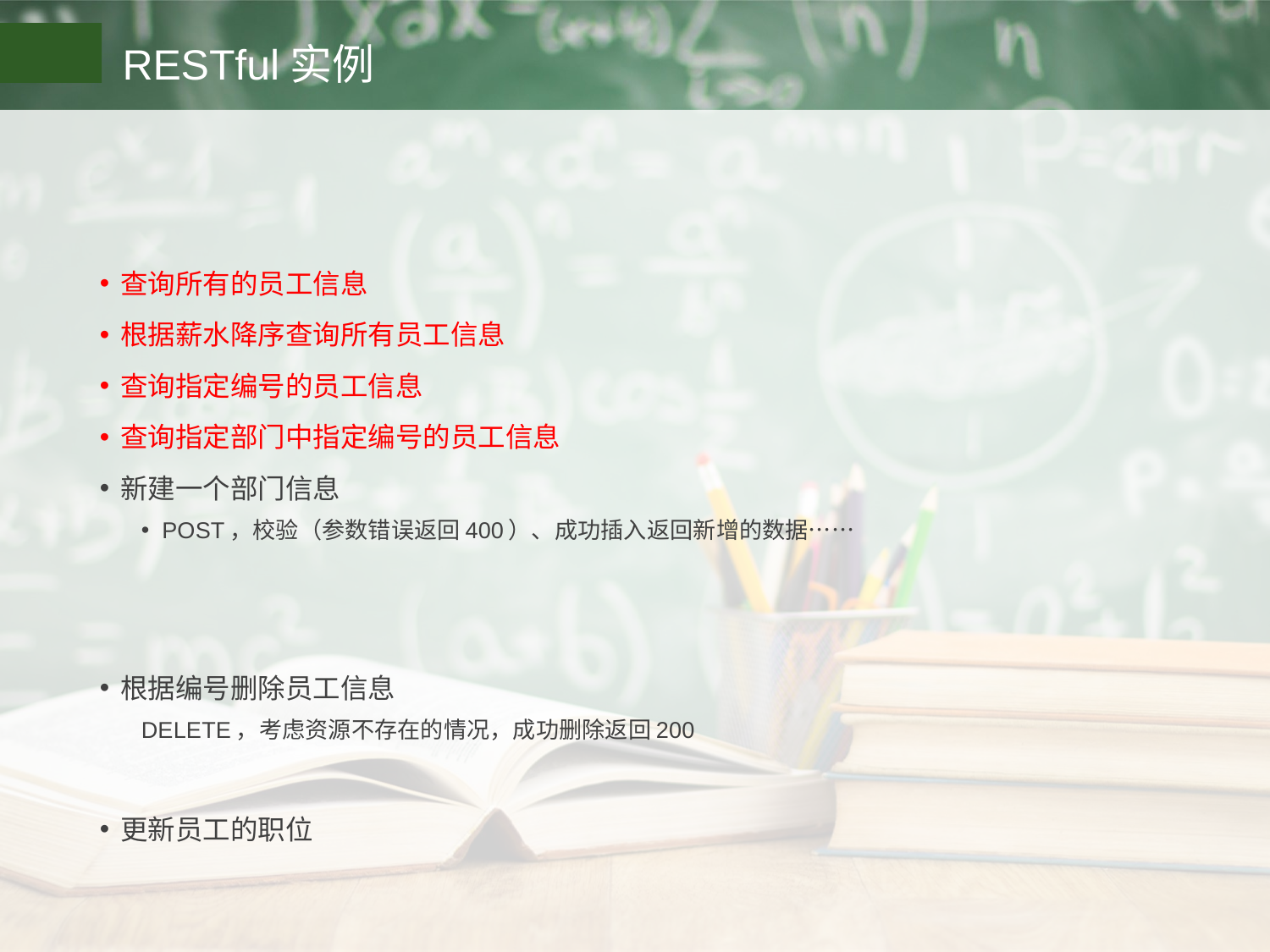

# RESTful实例
查询所有的员工信息
根据薪水降序查询所有员工信息
查询指定编号的员工信息
查询指定部门中指定编号的员工信息
新建一个部门信息
POST，校验（参数错误返回400）、成功插入返回新增的数据……

根据编号删除员工信息
DELETE，考虑资源不存在的情况，成功删除返回200

更新员工的职位